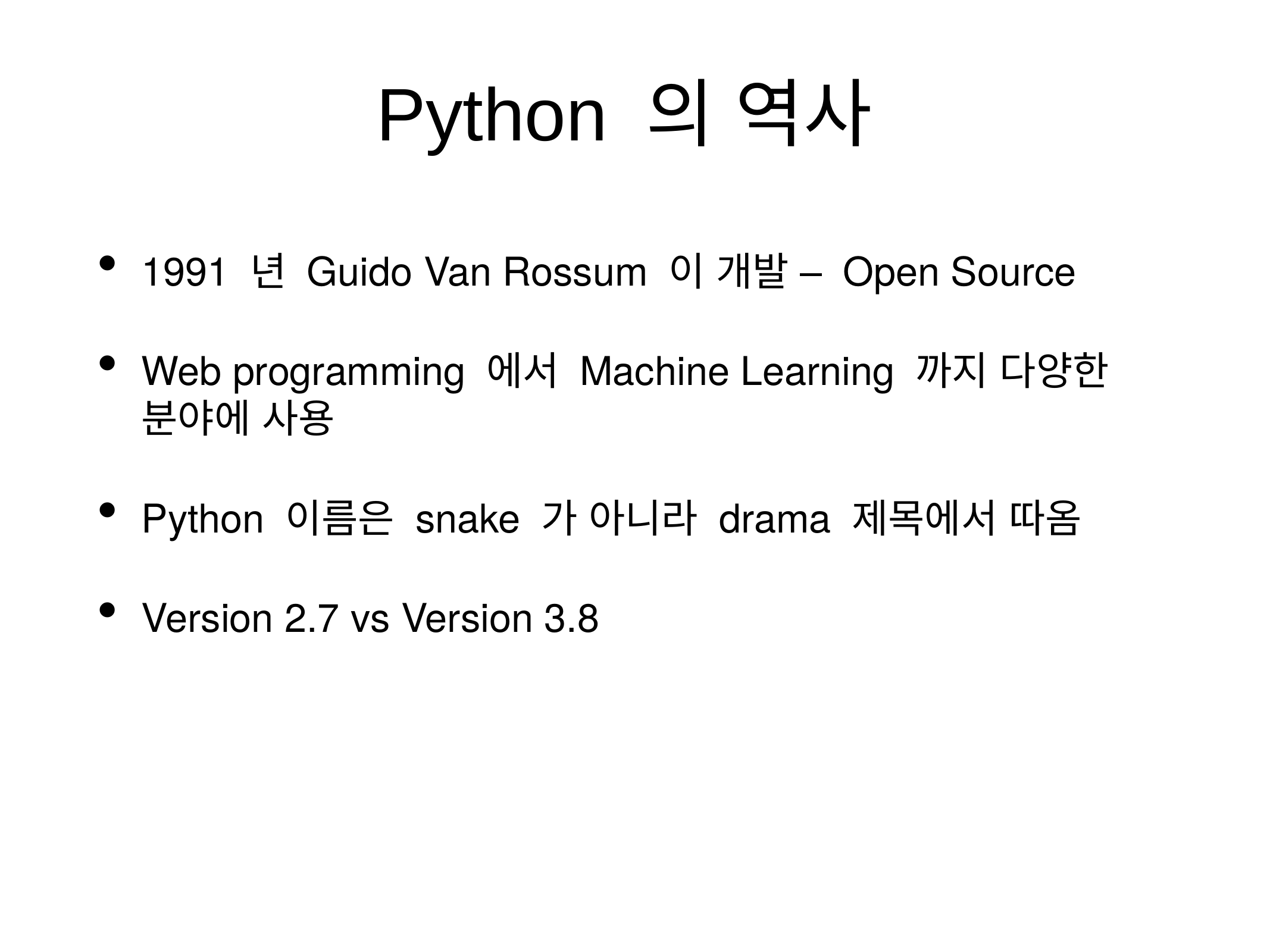

# Python 의 역사
1991 년 Guido Van Rossum 이 개발 – Open Source
Web programming 에서 Machine Learning 까지 다양한 분야에 사용
Python 이름은 snake 가 아니라 drama 제목에서 따옴
Version 2.7 vs Version 3.8